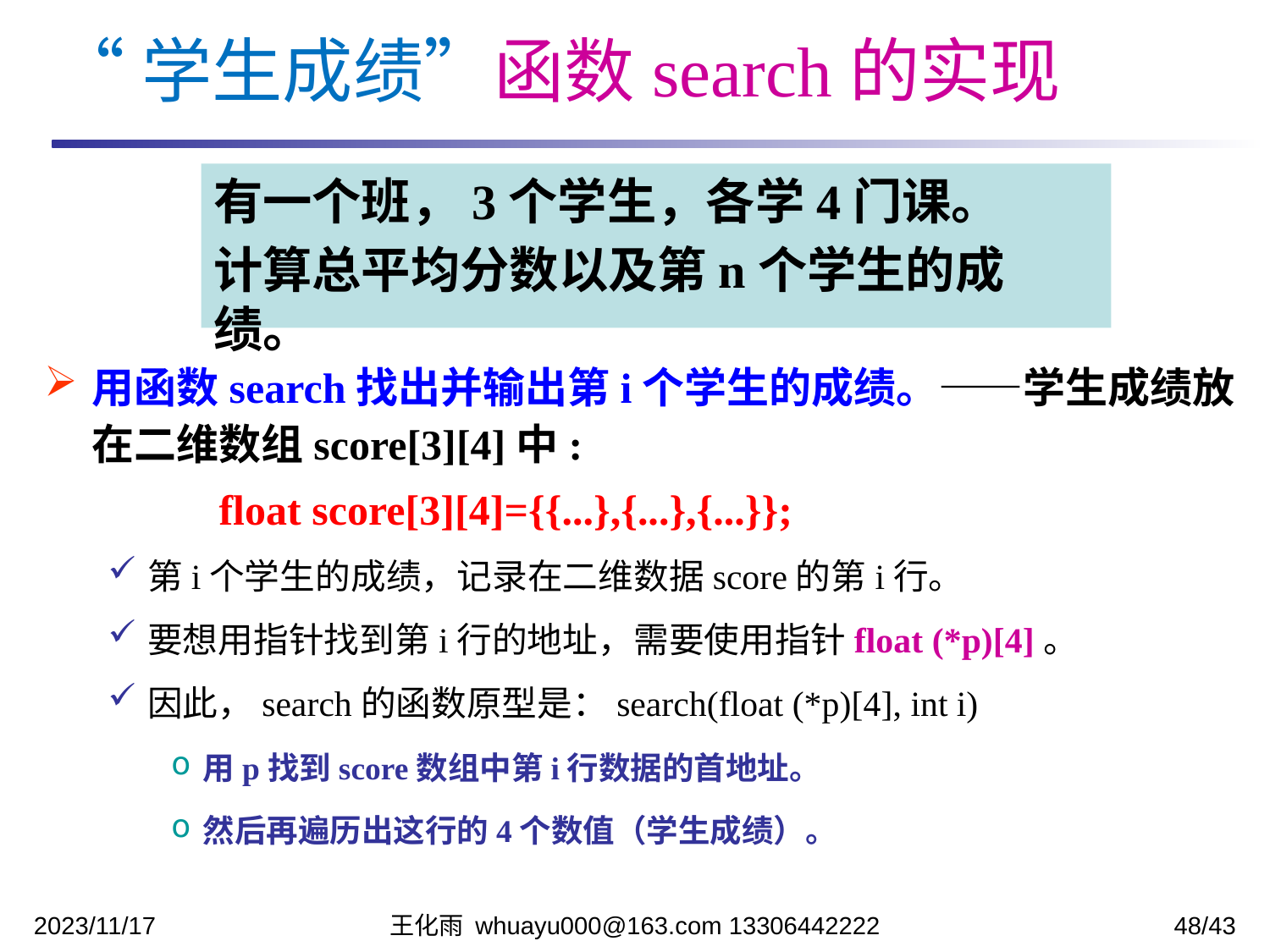

“学生成绩”函数search的实现
有一个班，3个学生，各学4门课。
计算总平均分数以及第n个学生的成绩。
用函数search找出并输出第i个学生的成绩。——学生成绩放在二维数组score[3][4]中:
		float score[3][4]={{...},{...},{...}};
第i个学生的成绩，记录在二维数据score的第i行。
要想用指针找到第i行的地址，需要使用指针float (*p)[4]。
因此，search的函数原型是：search(float (*p)[4], int i)
用p找到score数组中第i行数据的首地址。
然后再遍历出这行的4个数值（学生成绩）。
2023/11/17
王化雨 whuayu000@163.com 13306442222
48/43